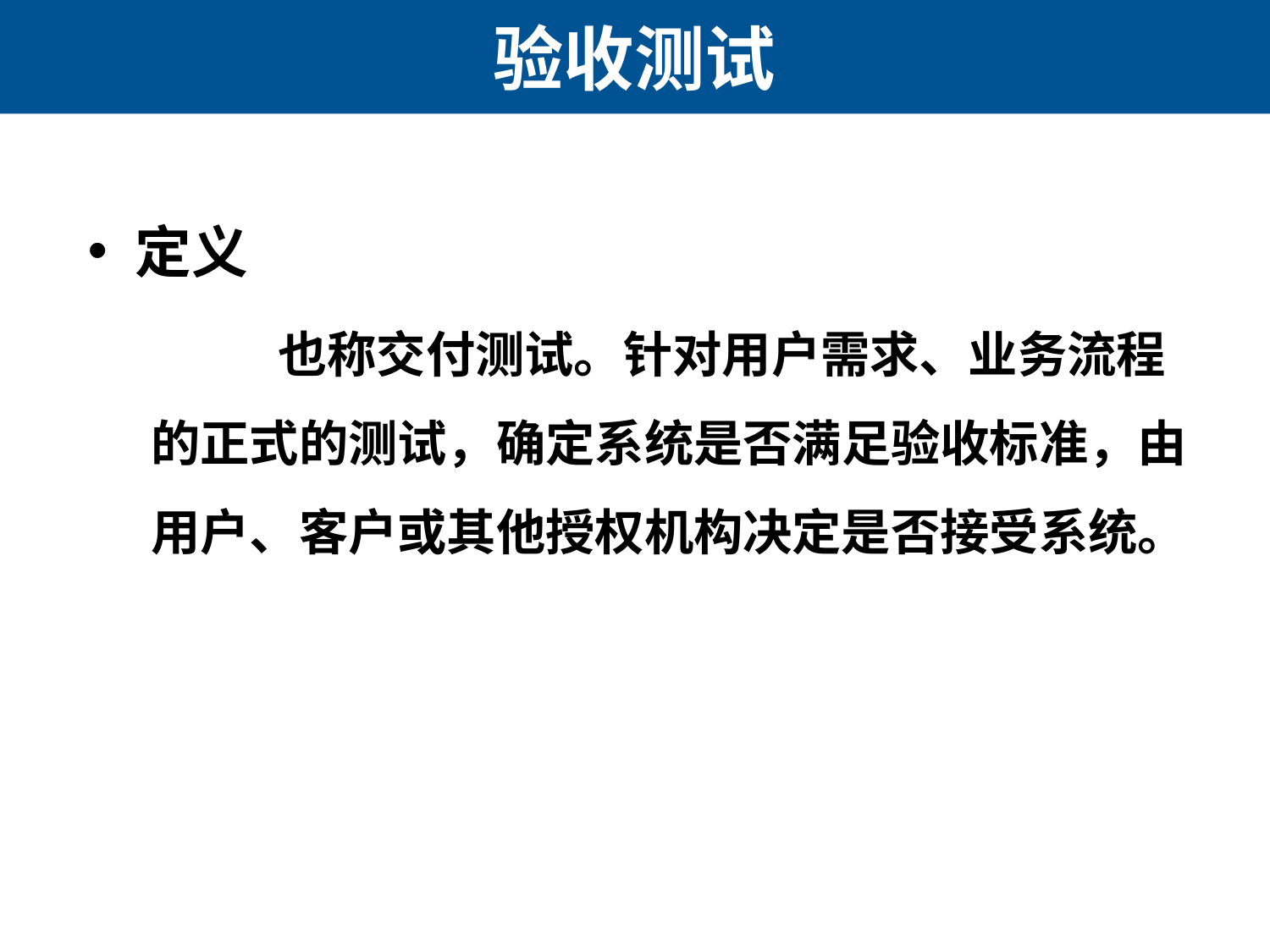

# 验收测试
定义
	也称交付测试。针对用户需求、业务流程的正式的测试，确定系统是否满足验收标准，由用户、客户或其他授权机构决定是否接受系统。